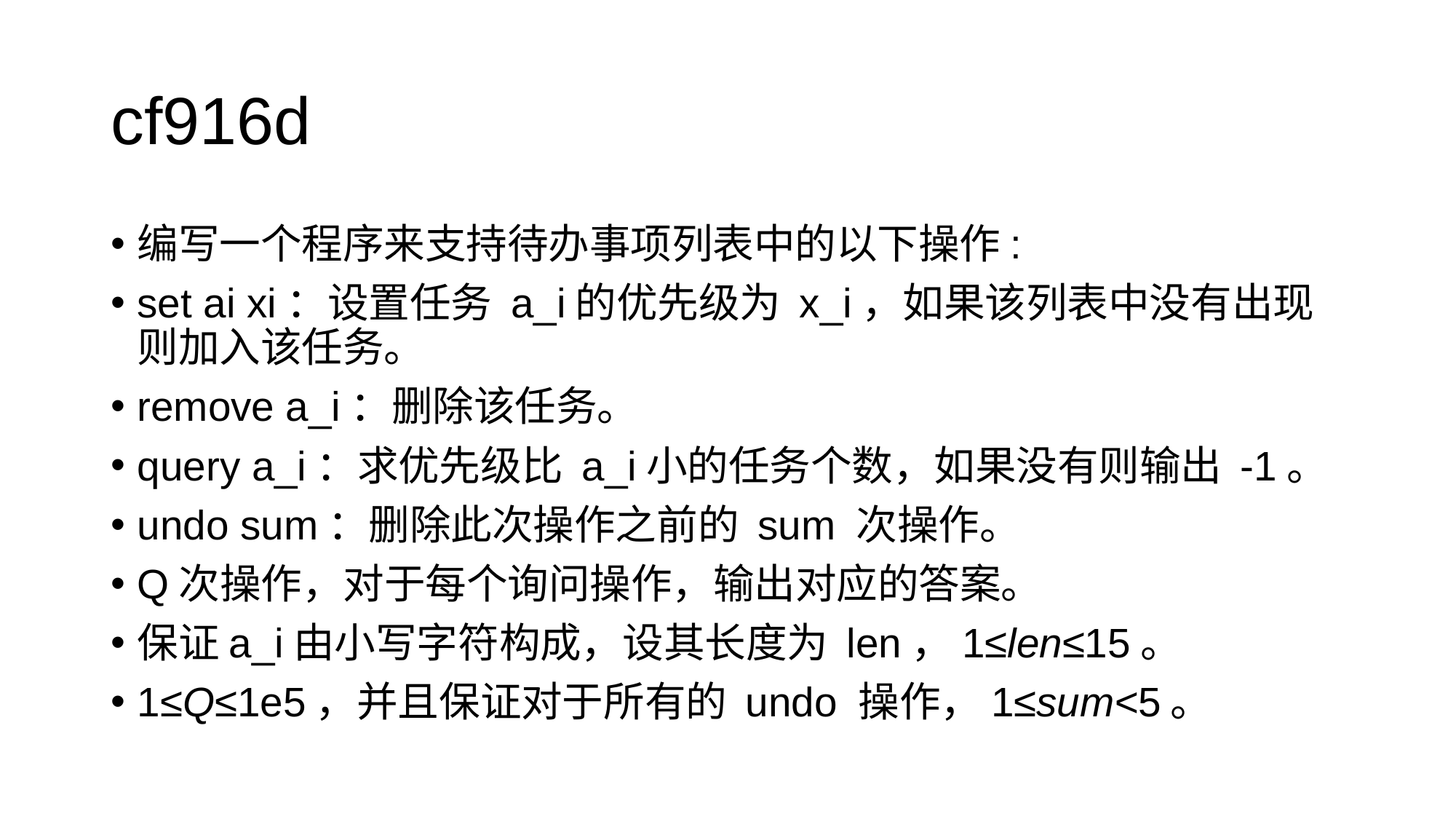

# cf916d
编写一个程序来支持待办事项列表中的以下操作:
set ai xi：设置任务 a_i的优先级为 x_i，如果该列表中没有出现则加入该任务。
remove a_i：删除该任务。
query a_i：求优先级比 a_i小的任务个数，如果没有则输出 -1。
undo sum：删除此次操作之前的 sum 次操作。
Q次操作，对于每个询问操作，输出对应的答案。
保证a_i由小写字符构成，设其长度为 len，1≤len≤15。
1≤Q≤1e5，并且保证对于所有的 undo 操作，1≤sum<5。